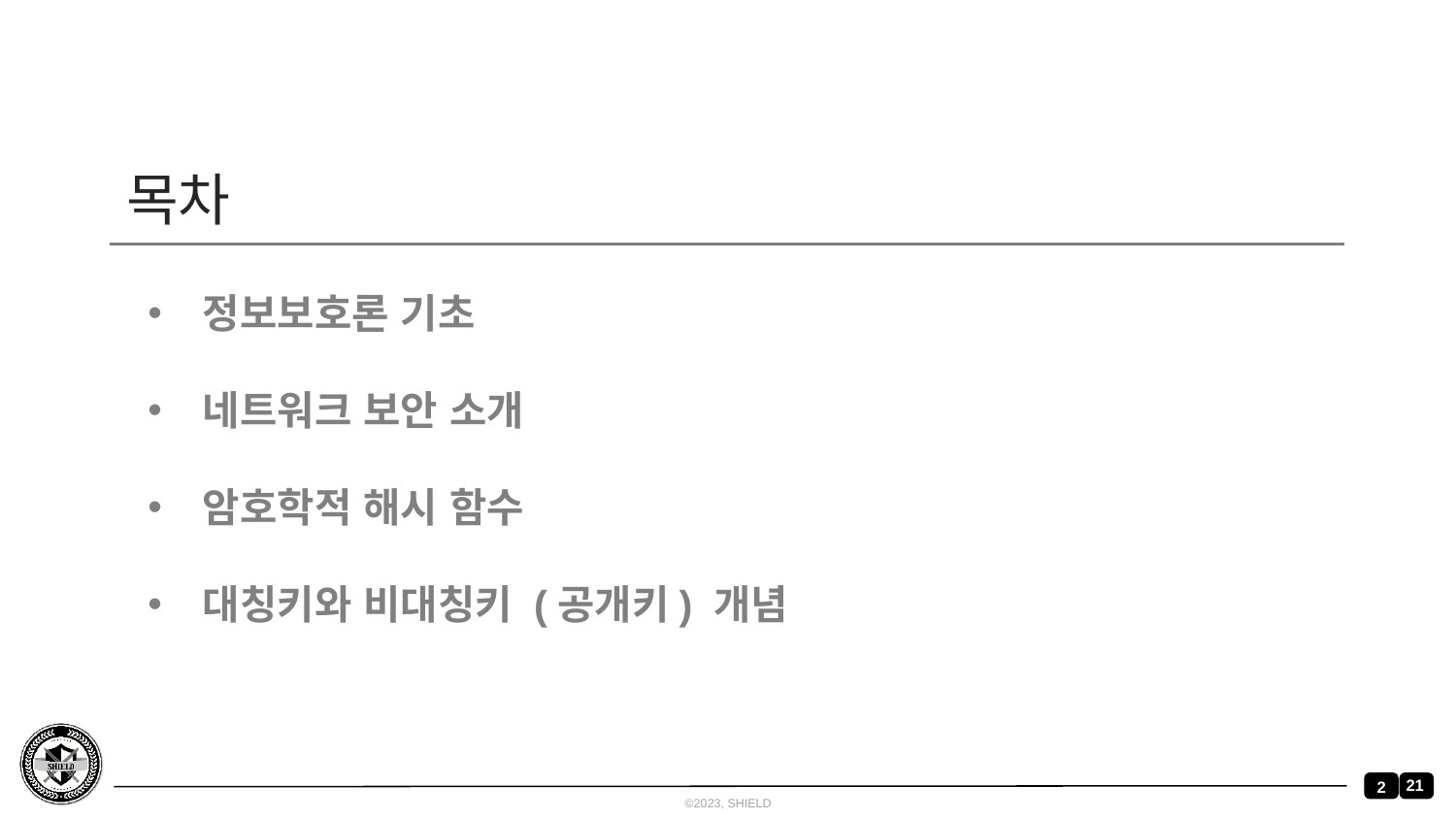

# 목차
정보보호론 기초
네트워크 보안 소개
암호학적 해시 함수
대칭키와 비대칭키 (공개키) 개념